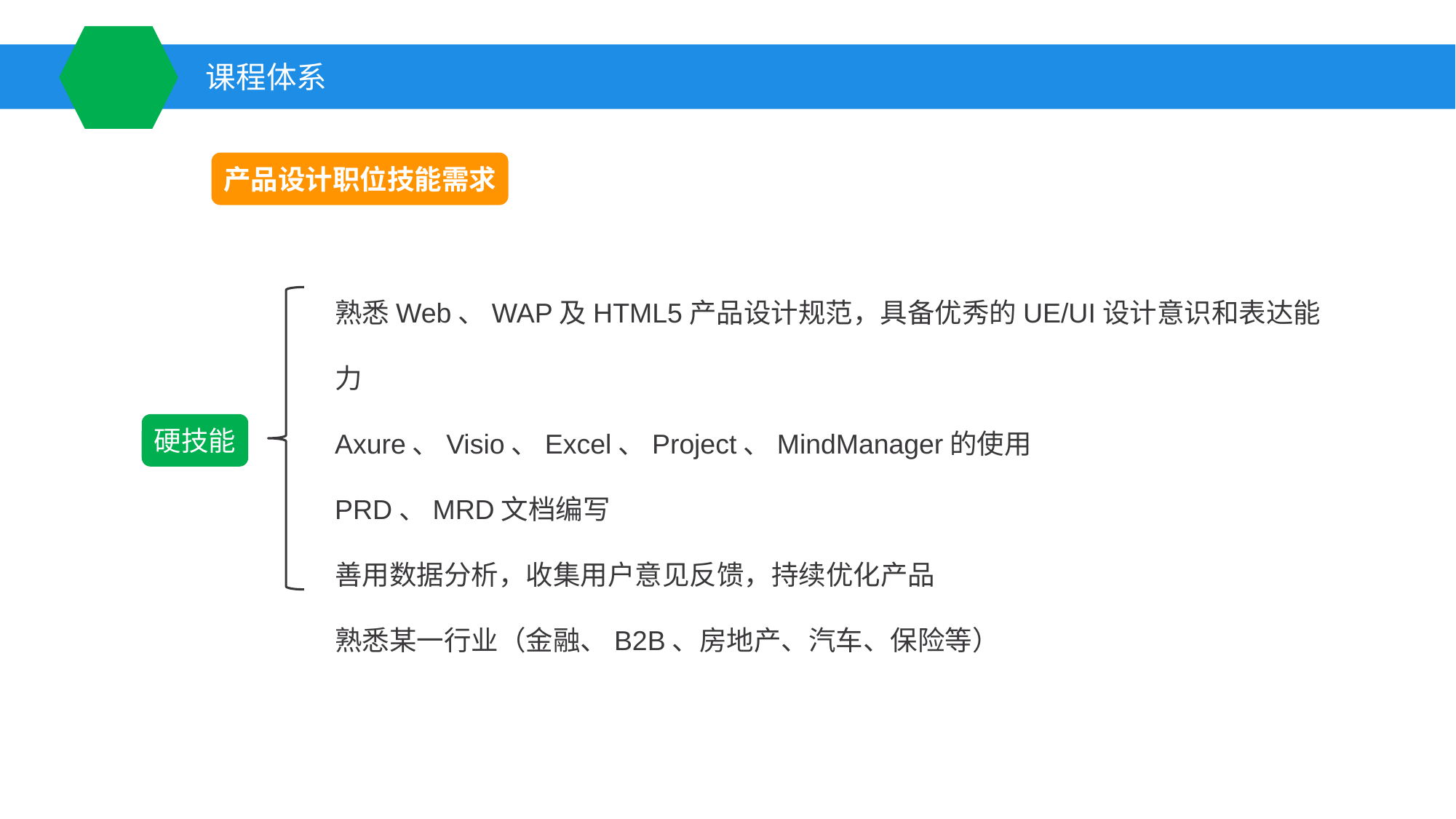

课程体系
产品设计职位技能需求
熟悉Web、WAP及HTML5产品设计规范，具备优秀的UE/UI设计意识和表达能力
Axure、Visio、Excel、Project、MindManager的使用
PRD、MRD文档编写
善用数据分析，收集用户意见反馈，持续优化产品
熟悉某一行业（金融、B2B、房地产、汽车、保险等）

硬技能